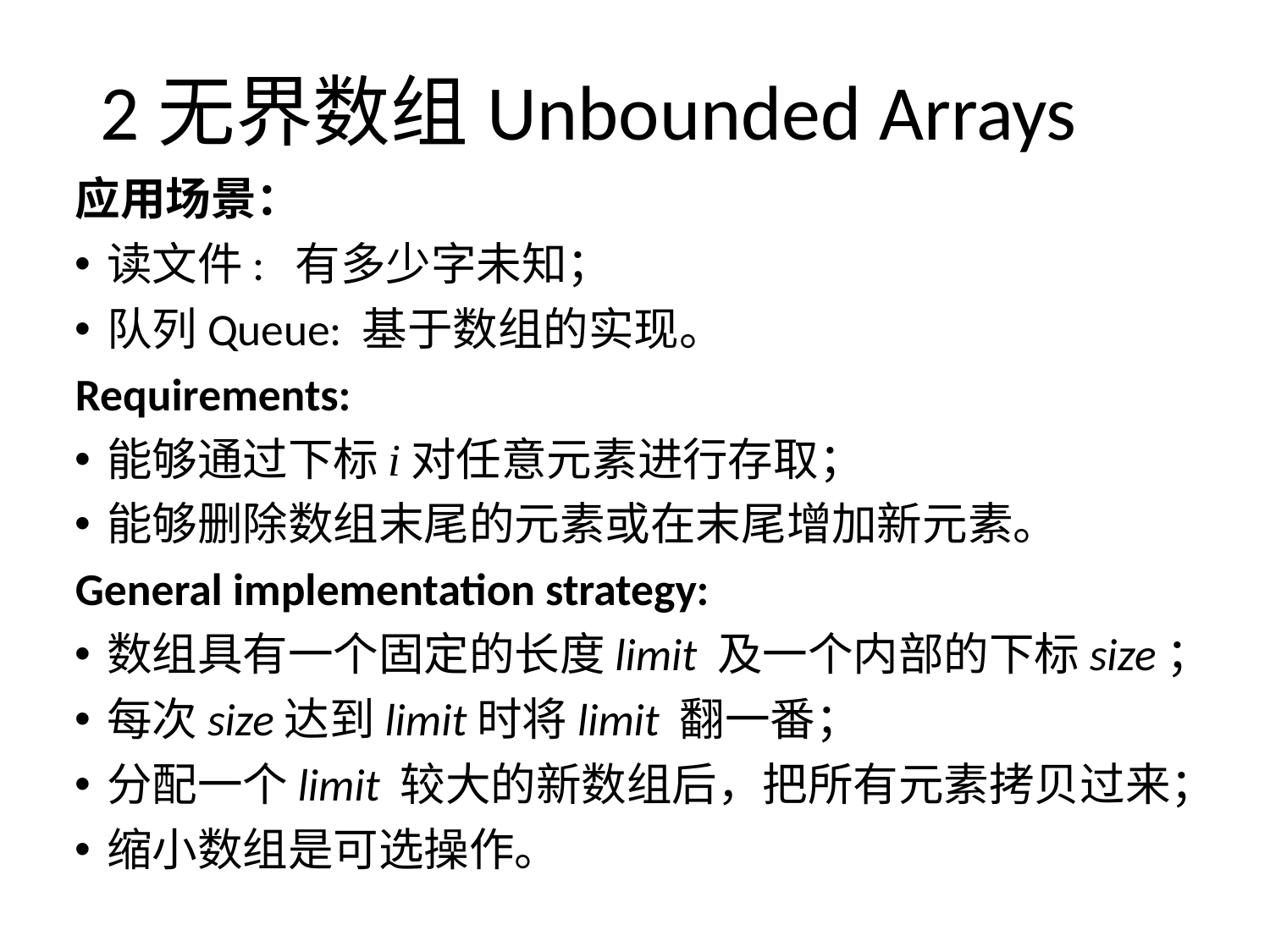

# 2无界数组Unbounded Arrays
应用场景：
读文件:  有多少字未知；
队列Queue: 基于数组的实现。
Requirements:
能够通过下标i对任意元素进行存取；
能够删除数组末尾的元素或在末尾增加新元素。
General implementation strategy:
数组具有一个固定的长度limit 及一个内部的下标size；
每次size达到limit时将limit 翻一番；
分配一个limit 较大的新数组后，把所有元素拷贝过来；
缩小数组是可选操作。